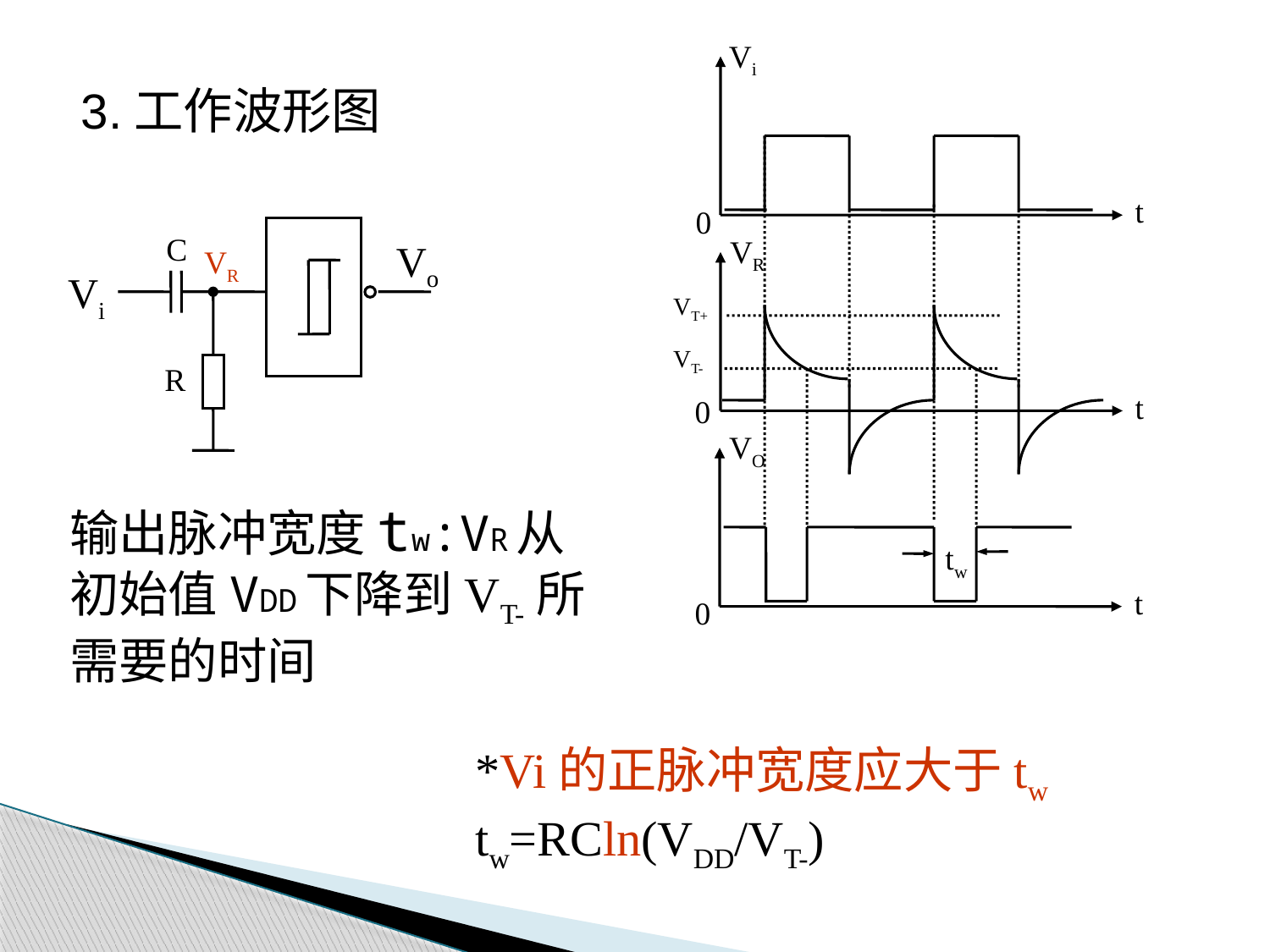

Vi

t
0

VR

VT+

VT-

t
0

VO

tw

t
0

3.工作波形图

C
Vo
VR
Vi

R

输出脉冲宽度tw:VR从初始值VDD下降到VT-所需要的时间
*Vi的正脉冲宽度应大于tw       tw=RCln(VDD/VT-)